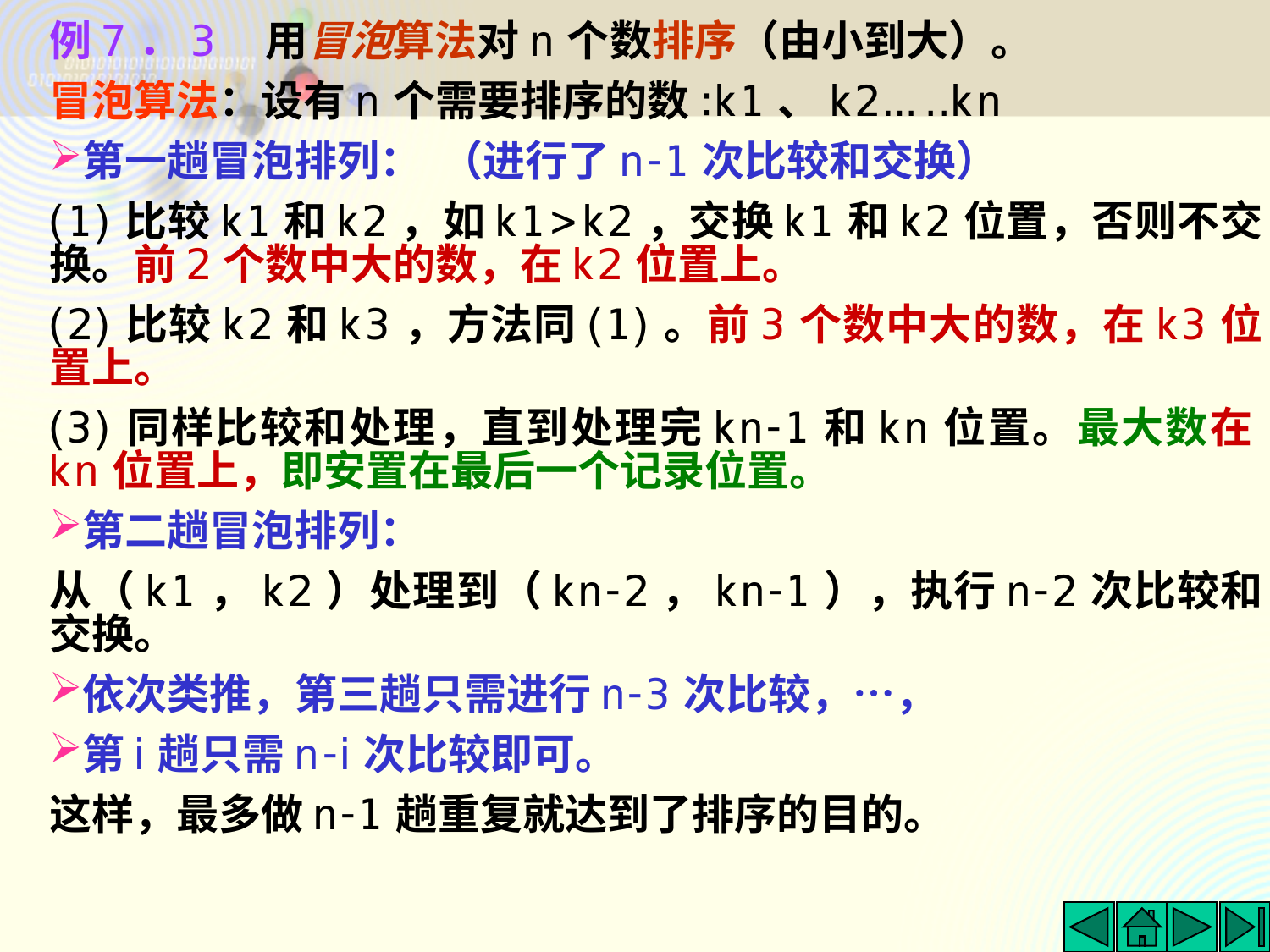

例7．3   用冒泡算法对n个数排序（由小到大）。
冒泡算法：设有n个需要排序的数:k1、k2…..kn
第一趟冒泡排列：  （进行了n-1次比较和交换）
(1)比较k1和k2，如k1>k2，交换k1和k2位置，否则不交换。前2个数中大的数，在k2位置上。
(2)比较k2和k3，方法同(1)。前3个数中大的数，在k3位置上。
(3)同样比较和处理，直到处理完kn-1和kn位置。最大数在kn位置上，即安置在最后一个记录位置。
第二趟冒泡排列：
从（k1，k2）处理到（kn-2，kn-1），执行n-2次比较和交换。
依次类推，第三趟只需进行n-3次比较，…，
第i趟只需n-i次比较即可。
这样，最多做n-1趟重复就达到了排序的目的。